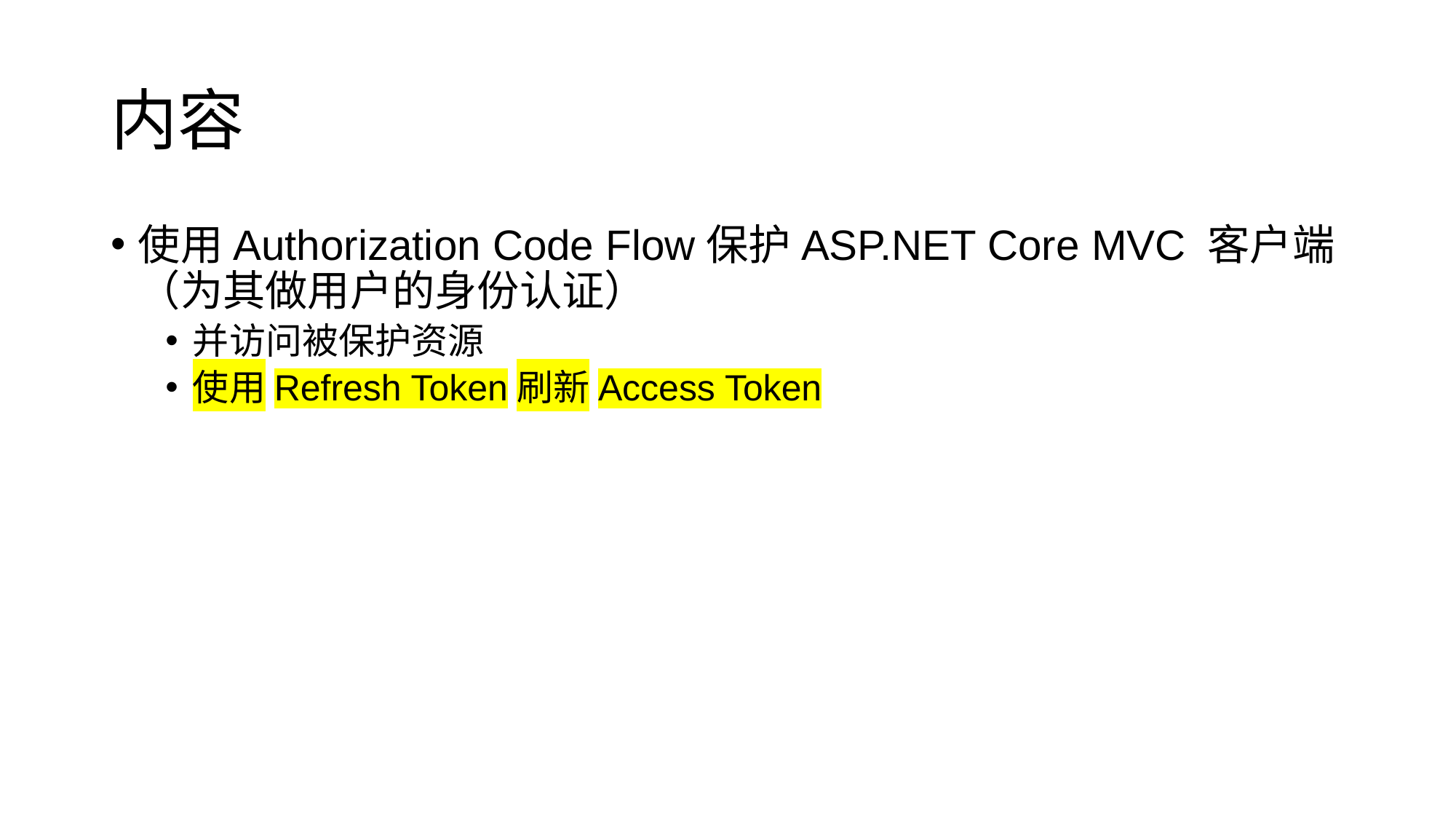

# 内容
使用Authorization Code Flow保护ASP.NET Core MVC 客户端（为其做用户的身份认证）
并访问被保护资源
使用Refresh Token刷新Access Token